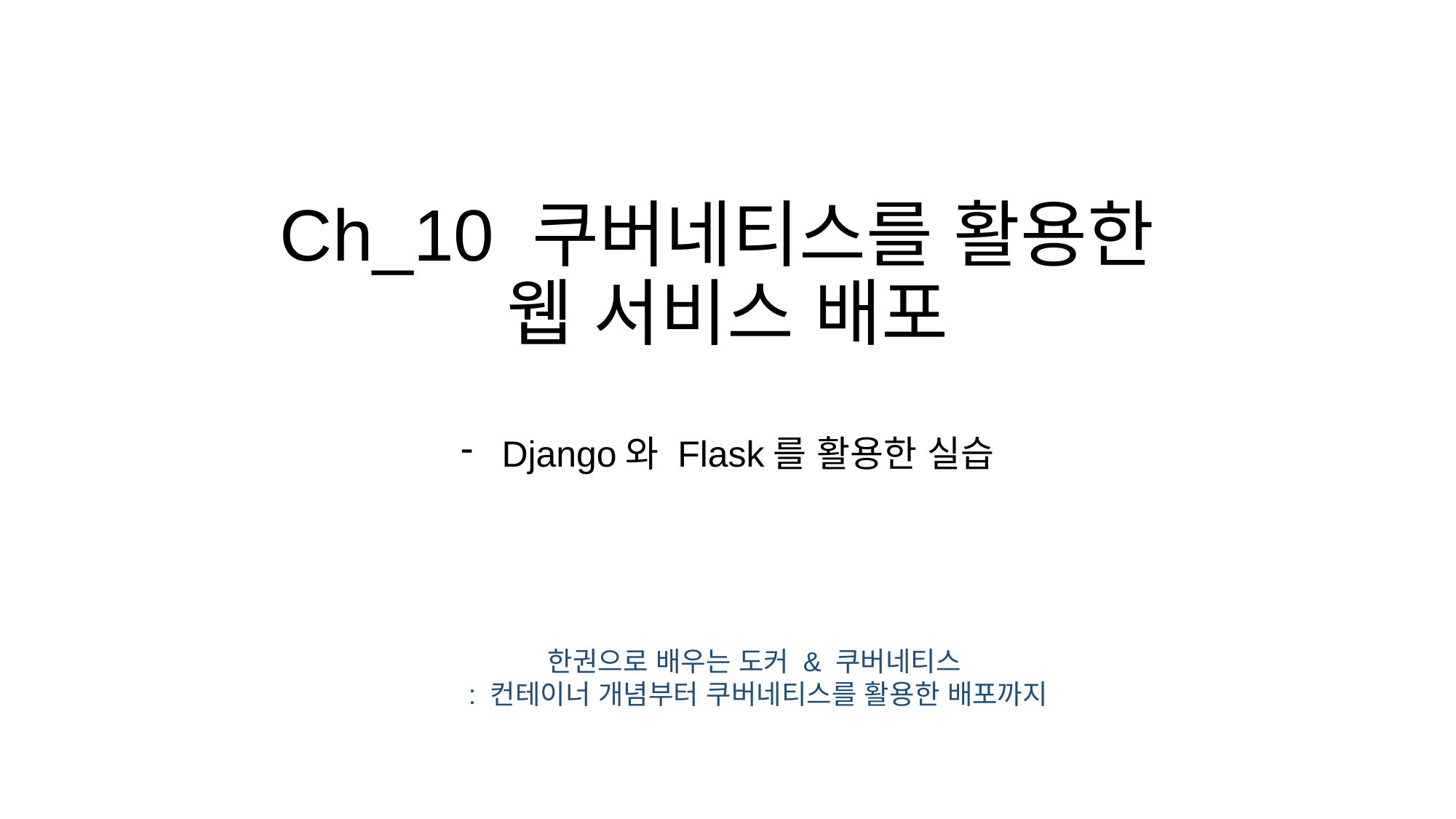

# Ch_10 쿠버네티스를 활용한 웹 서비스 배포
Django와 Flask를 활용한 실습
한권으로 배우는 도커 & 쿠버네티스
: 컨테이너 개념부터 쿠버네티스를 활용한 배포까지